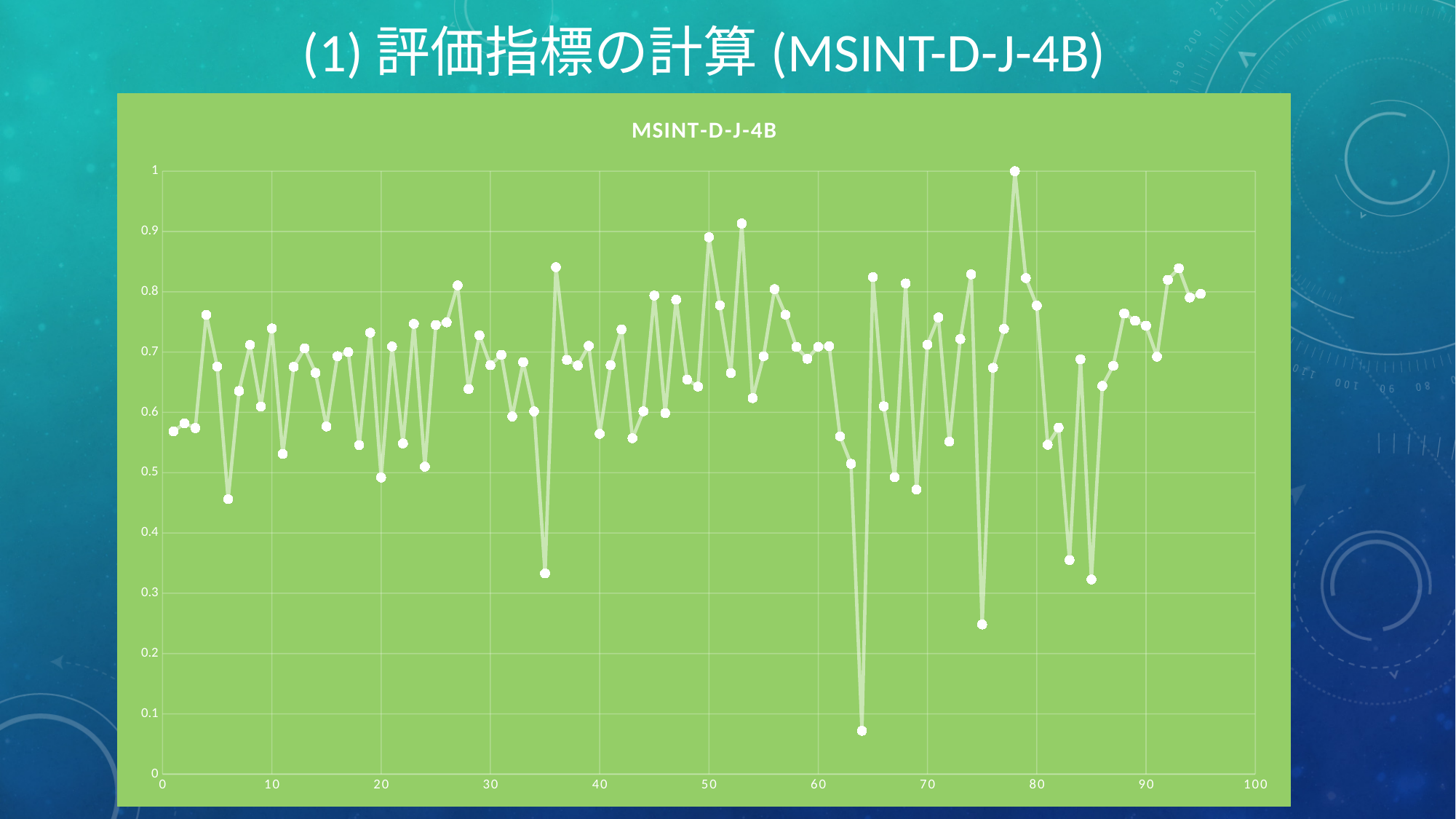

# (1)評価指標の計算(MSINT-D-J-4B)

### Chart:

| Category | MSINT-D-J-4B |
|---|---|